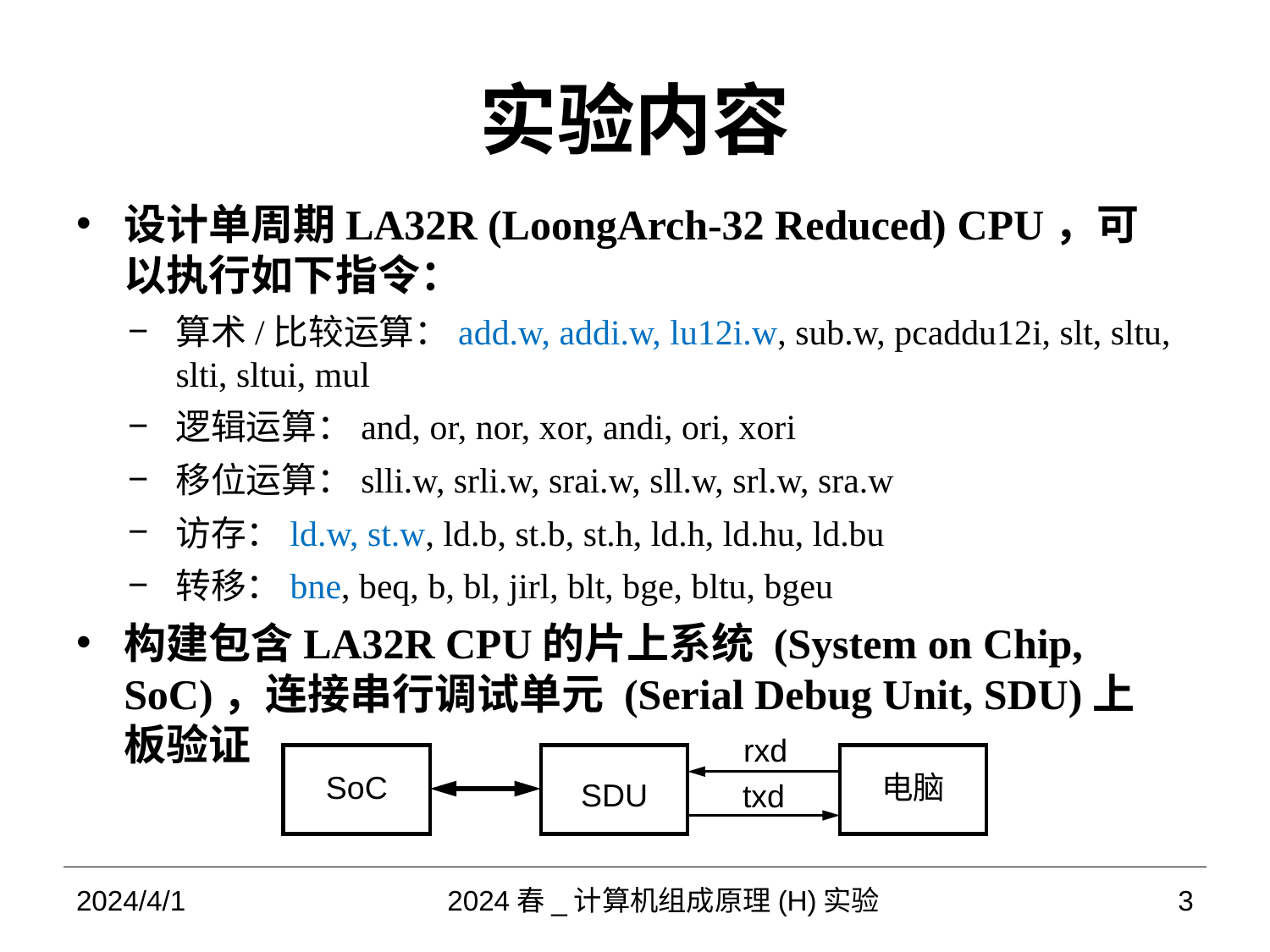

# 实验内容
设计单周期LA32R (LoongArch-32 Reduced) CPU，可以执行如下指令：
算术/比较运算：add.w, addi.w, lu12i.w, sub.w, pcaddu12i, slt, sltu, slti, sltui, mul
逻辑运算：and, or, nor, xor, andi, ori, xori
移位运算：slli.w, srli.w, srai.w, sll.w, srl.w, sra.w
访存：ld.w, st.w, ld.b, st.b, st.h, ld.h, ld.hu, ld.bu
转移：bne, beq, b, bl, jirl, blt, bge, bltu, bgeu
构建包含LA32R CPU的片上系统 (System on Chip, SoC)，连接串行调试单元 (Serial Debug Unit, SDU)上板验证

rxd
SoC
电脑
SDU

txd

2024/4/1
2024春_计算机组成原理(H)实验
3